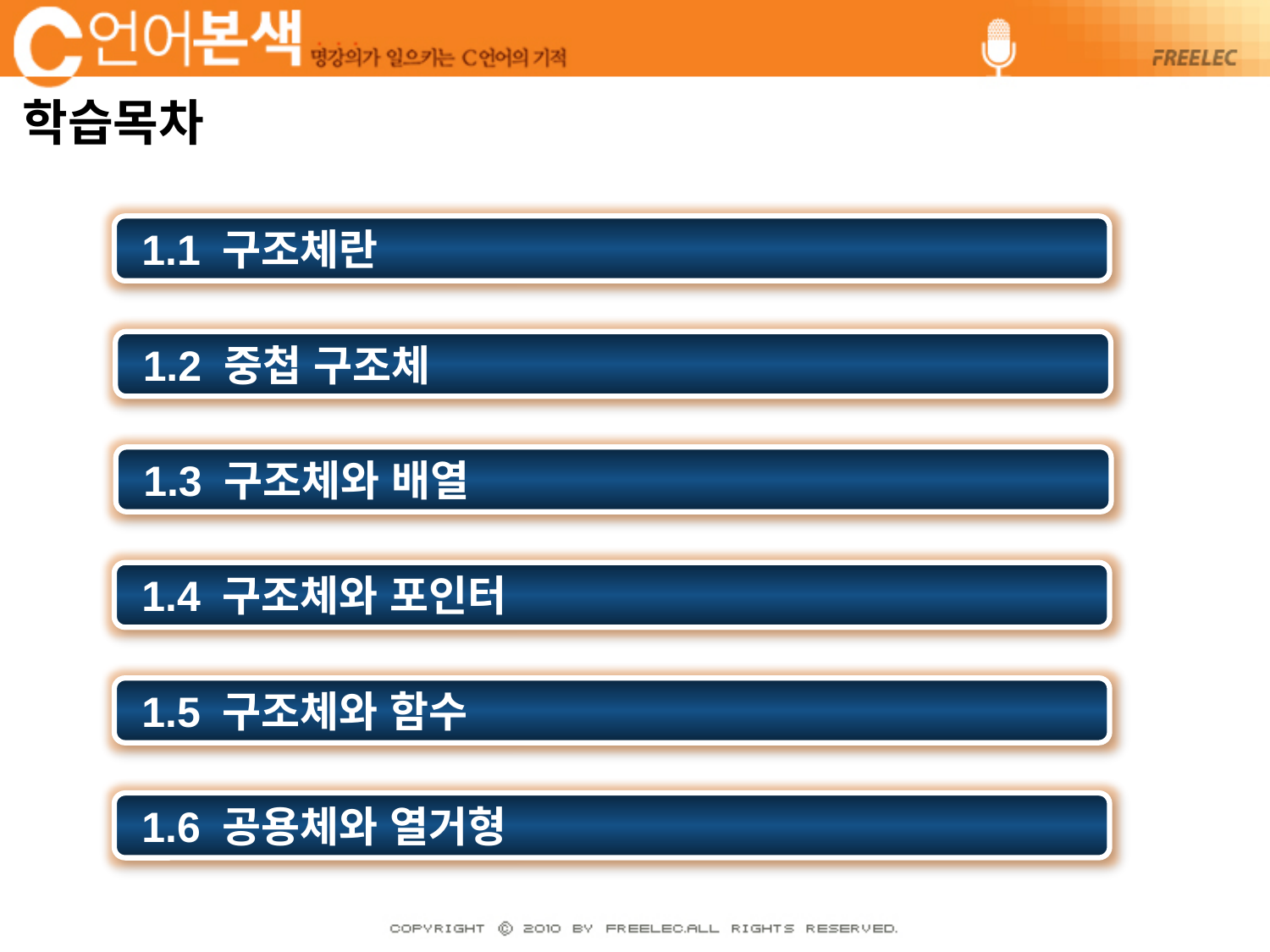

# 학습목차
 1.1 구조체란
 1.2 중첩 구조체
 1.3 구조체와 배열
 1.4 구조체와 포인터
 1.5 구조체와 함수
 1.6 공용체와 열거형